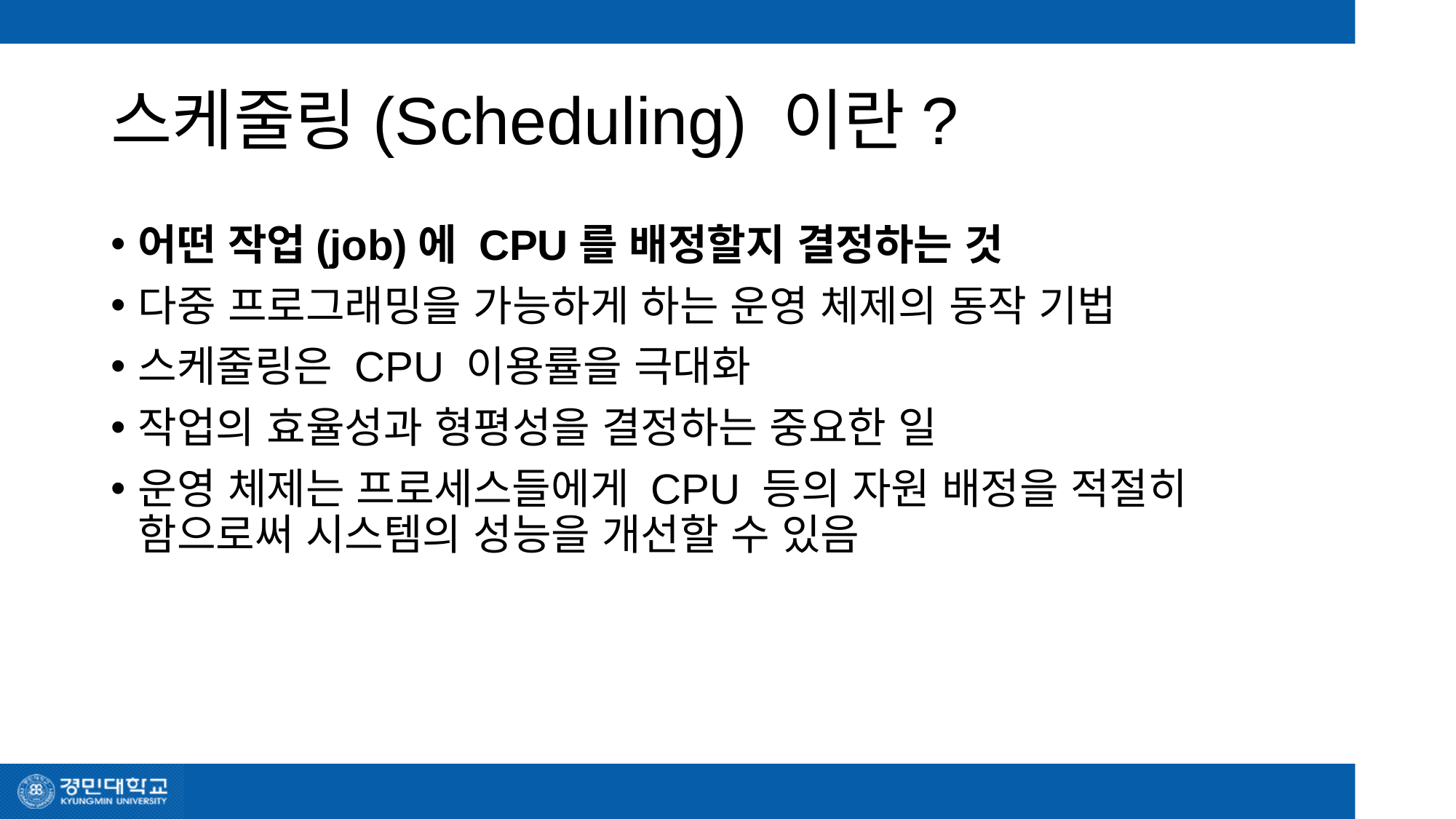

# 스케줄링(Scheduling) 이란?
어떤 작업(job)에 CPU를 배정할지 결정하는 것
다중 프로그래밍을 가능하게 하는 운영 체제의 동작 기법
스케줄링은 CPU 이용률을 극대화
작업의 효율성과 형평성을 결정하는 중요한 일
운영 체제는 프로세스들에게 CPU 등의 자원 배정을 적절히 함으로써 시스템의 성능을 개선할 수 있음